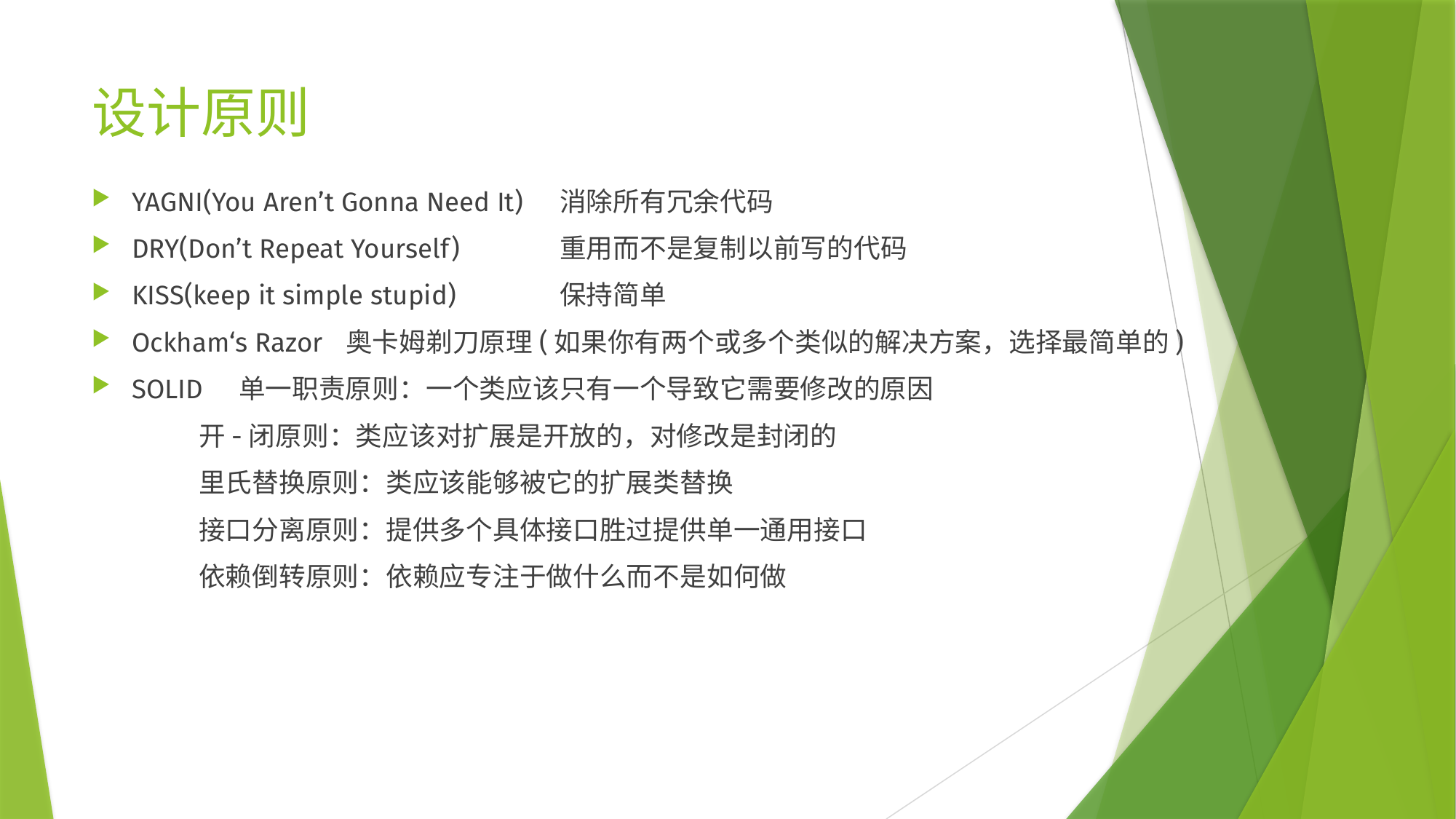

# 设计原则
YAGNI(You Aren’t Gonna Need It)	消除所有冗余代码
DRY(Don’t Repeat Yourself)			重用而不是复制以前写的代码
KISS(keep it simple stupid)			保持简单
Ockham‘s Razor					奥卡姆剃刀原理(如果你有两个或多个类似的解决方案，选择最简单的)
SOLID							单一职责原则：一个类应该只有一个导致它需要修改的原因
							开-闭原则：类应该对扩展是开放的，对修改是封闭的
							里氏替换原则：类应该能够被它的扩展类替换
							接口分离原则：提供多个具体接口胜过提供单一通用接口
							依赖倒转原则：依赖应专注于做什么而不是如何做